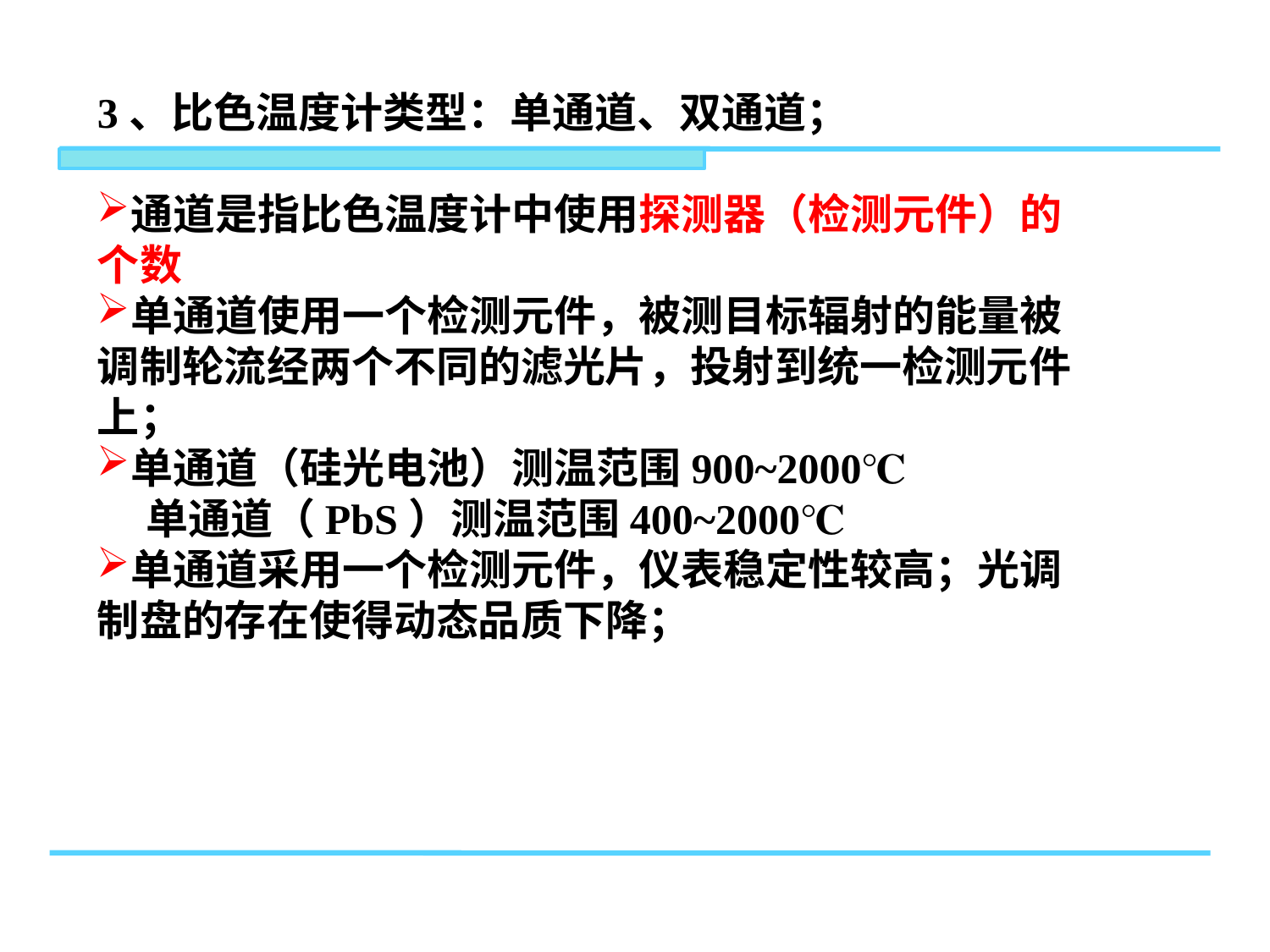

3、比色温度计类型：单通道、双通道；

通道是指比色温度计中使用探测器（检测元件）的个数
单通道使用一个检测元件，被测目标辐射的能量被调制轮流经两个不同的滤光片，投射到统一检测元件上；
单通道（硅光电池）测温范围900~2000℃
    单通道（PbS）测温范围400~2000℃
单通道采用一个检测元件，仪表稳定性较高；光调制盘的存在使得动态品质下降；